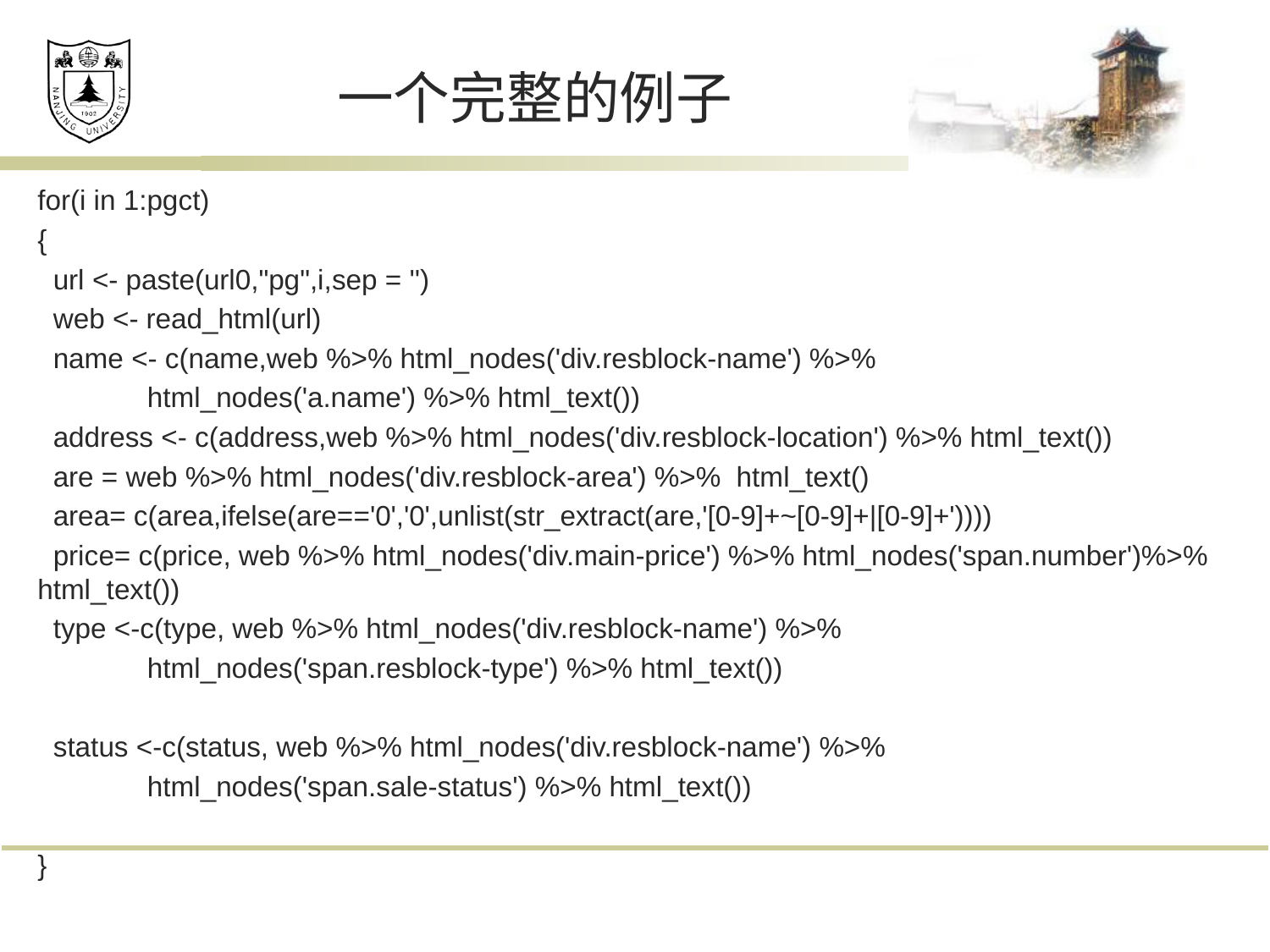

# 一个完整的例子
for(i in 1:pgct)
{
  url <- paste(url0,"pg",i,sep = '')
  web <- read_html(url)
  name <- c(name,web %>% html_nodes('div.resblock-name') %>%
              html_nodes('a.name') %>% html_text())
  address <- c(address,web %>% html_nodes('div.resblock-location') %>% html_text())
  are = web %>% html_nodes('div.resblock-area') %>%  html_text()
  area= c(area,ifelse(are=='0','0',unlist(str_extract(are,'[0-9]+~[0-9]+|[0-9]+'))))
  price= c(price, web %>% html_nodes('div.main-price') %>% html_nodes('span.number')%>% html_text())
  type <-c(type, web %>% html_nodes('div.resblock-name') %>%
              html_nodes('span.resblock-type') %>% html_text())

  status <-c(status, web %>% html_nodes('div.resblock-name') %>%
              html_nodes('span.sale-status') %>% html_text())

}